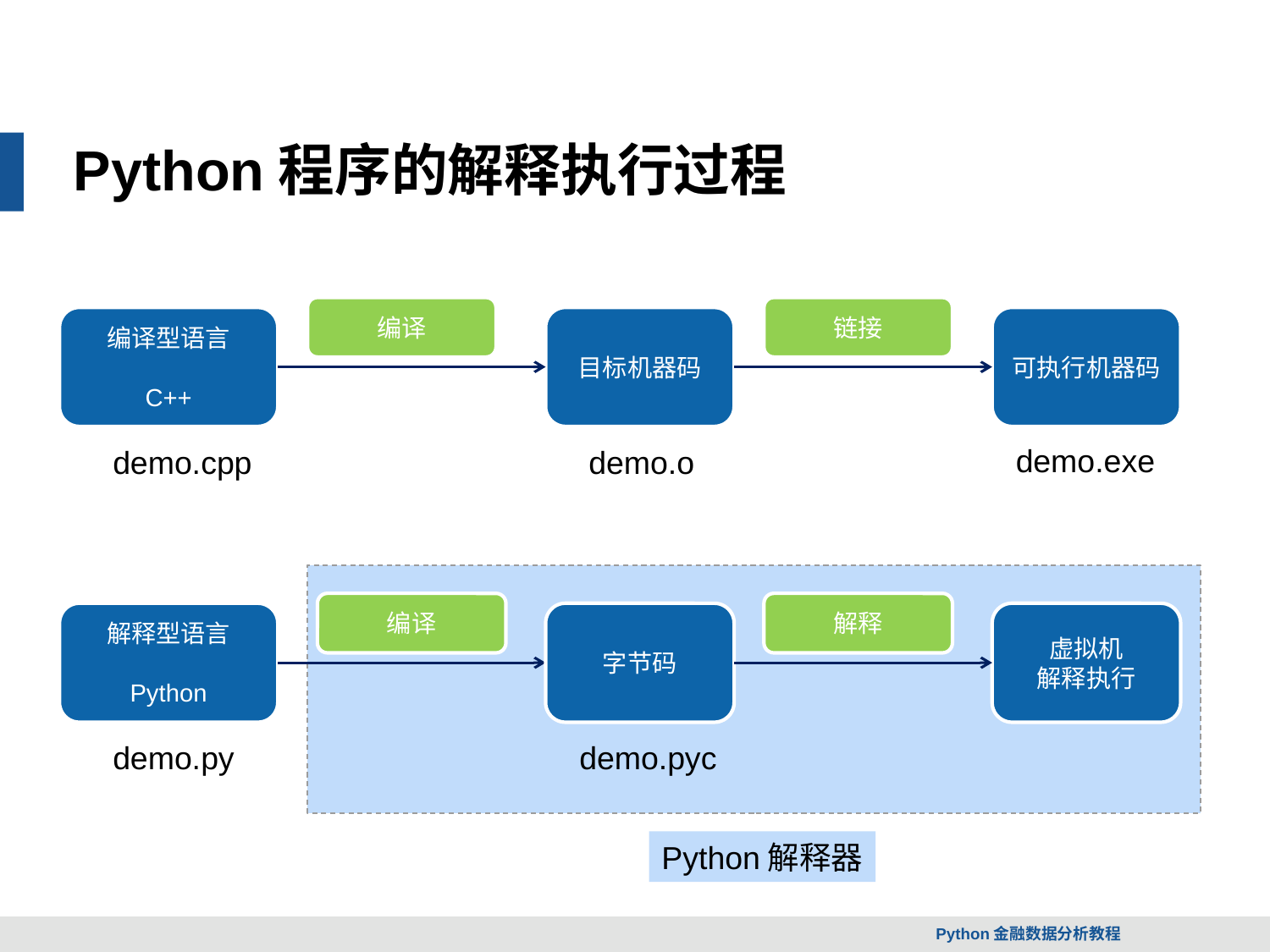

Python程序的解释执行过程

编译
链接
编译型语言

C++
目标机器码
可执行机器码
demo.exe
demo.cpp
demo.o

编译
解释
解释型语言

Python
字节码
虚拟机
解释执行
demo.py
demo.pyc
Python解释器
Python金融数据分析教程